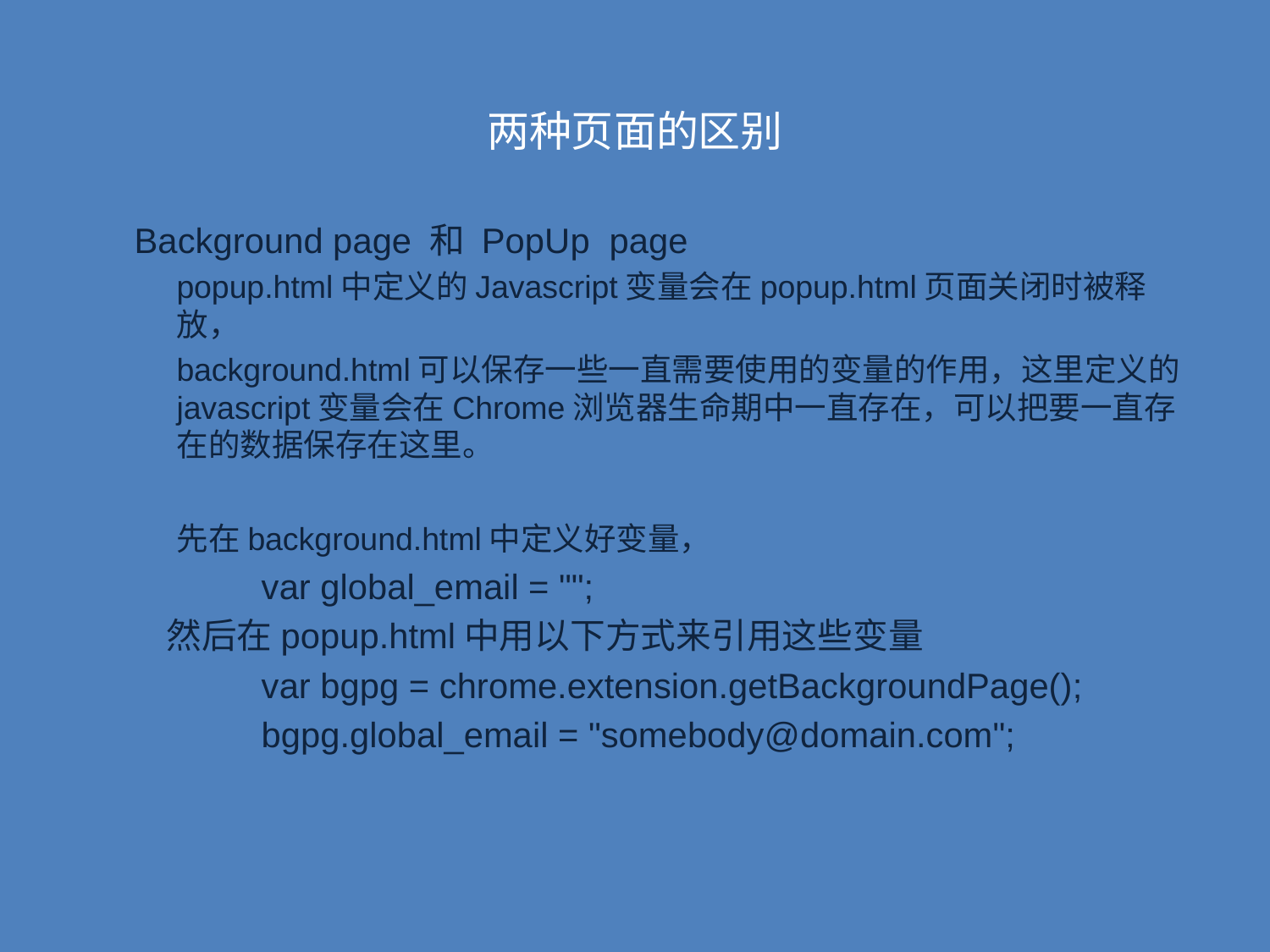

# 两种页面的区别
Background page 和 PopUp  page
popup.html中定义的Javascript变量会在popup.html页面关闭时被释放，
background.html可以保存一些一直需要使用的变量的作用，这里定义的javascript变量会在Chrome浏览器生命期中一直存在，可以把要一直存在的数据保存在这里。

先在background.html中定义好变量，
		var global_email = "";
	   然后在popup.html中用以下方式来引用这些变量
		var bgpg = chrome.extension.getBackgroundPage();
		bgpg.global_email = "somebody@domain.com";